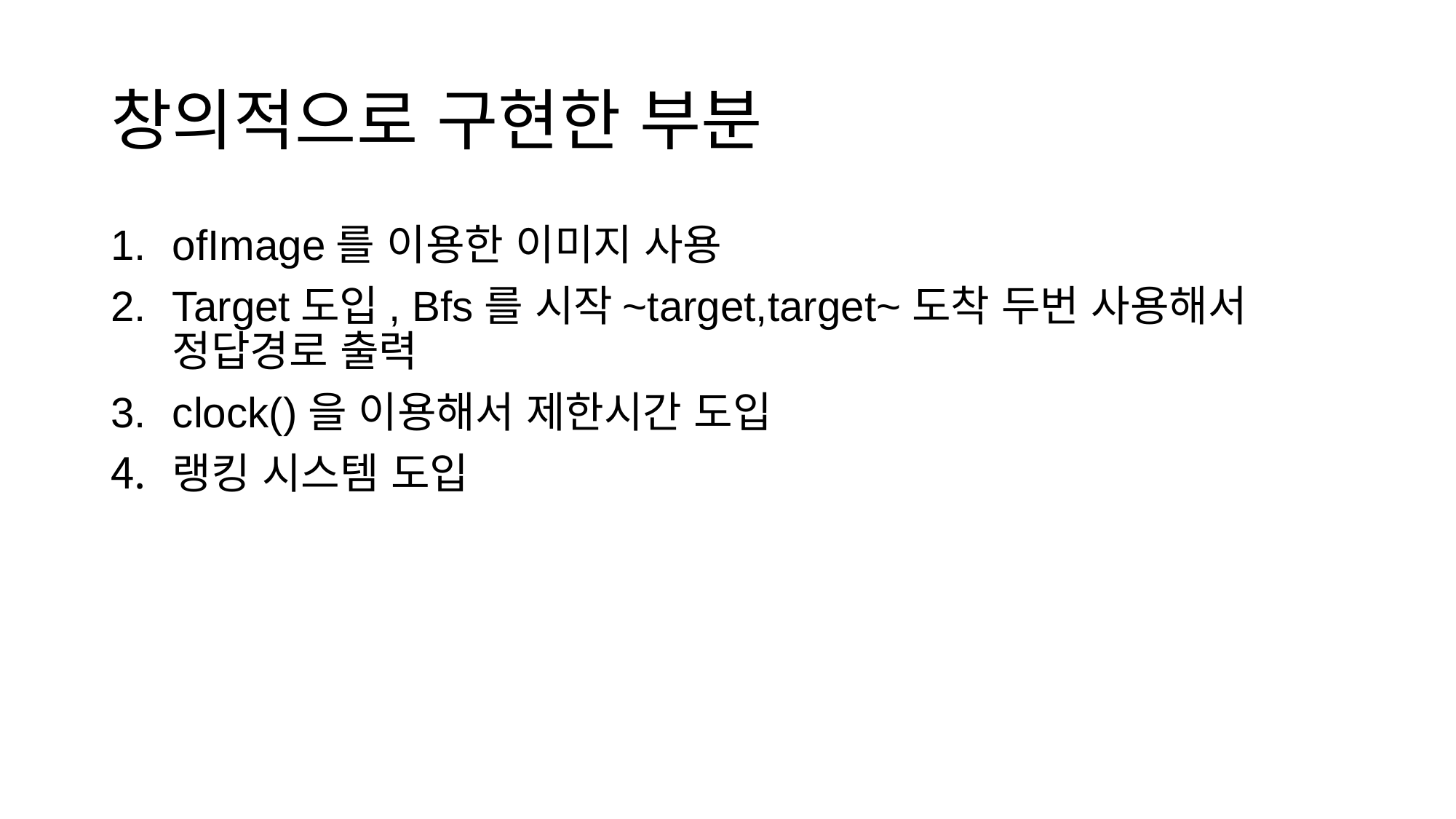

# 창의적으로 구현한 부분
ofImage를 이용한 이미지 사용
Target도입, Bfs를 시작~target,target~도착 두번 사용해서 정답경로 출력
clock()을 이용해서 제한시간 도입
랭킹 시스템 도입